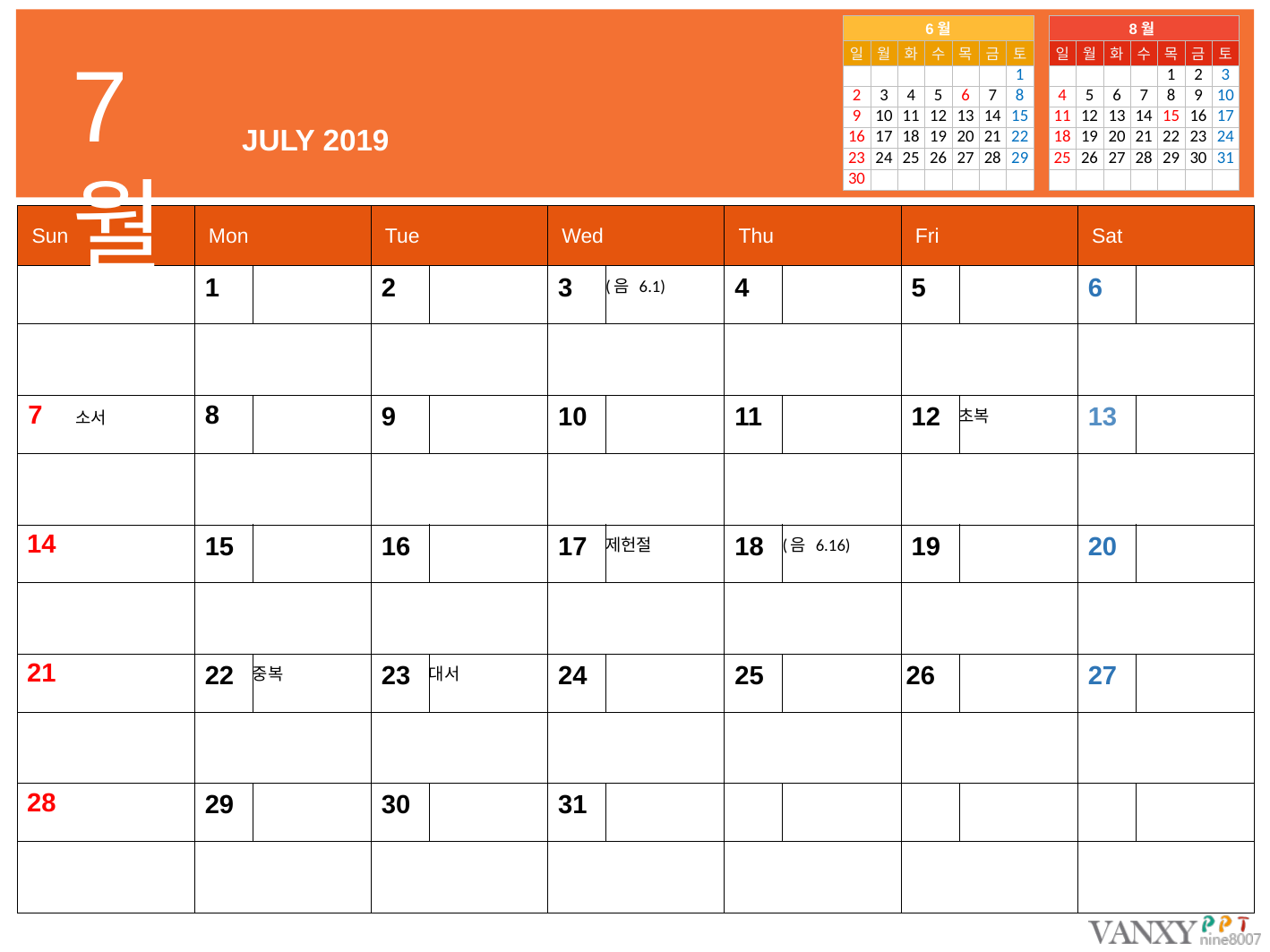

| 8월 |  |  |  |  |  |  |
| --- | --- | --- | --- | --- | --- | --- |
| 일 | 월 | 화 | 수 | 목 | 금 | 토 |
|  |  |  |  | 1 | 2 | 3 |
| 4 | 5 | 6 | 7 | 8 | 9 | 10 |
| 11 | 12 | 13 | 14 | 15 | 16 | 17 |
| 18 | 19 | 20 | 21 | 22 | 23 | 24 |
| 25 | 26 | 27 | 28 | 29 | 30 | 31 |
|  |  |  |  |  |  |  |
| 6월 |  |  |  |  |  |  |
| --- | --- | --- | --- | --- | --- | --- |
| 일 | 월 | 화 | 수 | 목 | 금 | 토 |
|  |  |  |  |  |  | 1 |
| 2 | 3 | 4 | 5 | 6 | 7 | 8 |
| 9 | 10 | 11 | 12 | 13 | 14 | 15 |
| 16 | 17 | 18 | 19 | 20 | 21 | 22 |
| 23 | 24 | 25 | 26 | 27 | 28 | 29 |
| 30 |  |  |  |  |  |  |
7월
JULY 2019
| Sun |  | Mon |  | Tue |  | Wed |  | Thu |  | Fri |  | Sat |  |
| --- | --- | --- | --- | --- | --- | --- | --- | --- | --- | --- | --- | --- | --- |
|  |  | 1 |  | 2 |  | 3 | (음 6.1) | 4 |  | 5 |  | 6 |  |
|  |  |  |  |  |  |  |  |  |  |  |  |  |  |
| 7 | 소서 | 8 |  | 9 |  | 10 |  | 11 |  | 12 | 초복 | 13 |  |
|  |  |  |  |  |  |  |  |  |  |  |  |  |  |
| 14 |  | 15 |  | 16 |  | 17 | 제헌절 | 18 | (음 6.16) | 19 |  | 20 |  |
|  |  |  |  |  |  |  |  |  |  |  |  |  |  |
| 21 |  | 22 | 중복 | 23 | 대서 | 24 |  | 25 |  | 26 |  | 27 |  |
|  |  |  |  |  |  |  |  |  |  |  |  |  |  |
| 28 |  | 29 |  | 30 |  | 31 |  |  |  |  |  |  |  |
|  |  |  |  |  |  |  |  |  |  |  |  |  |  |